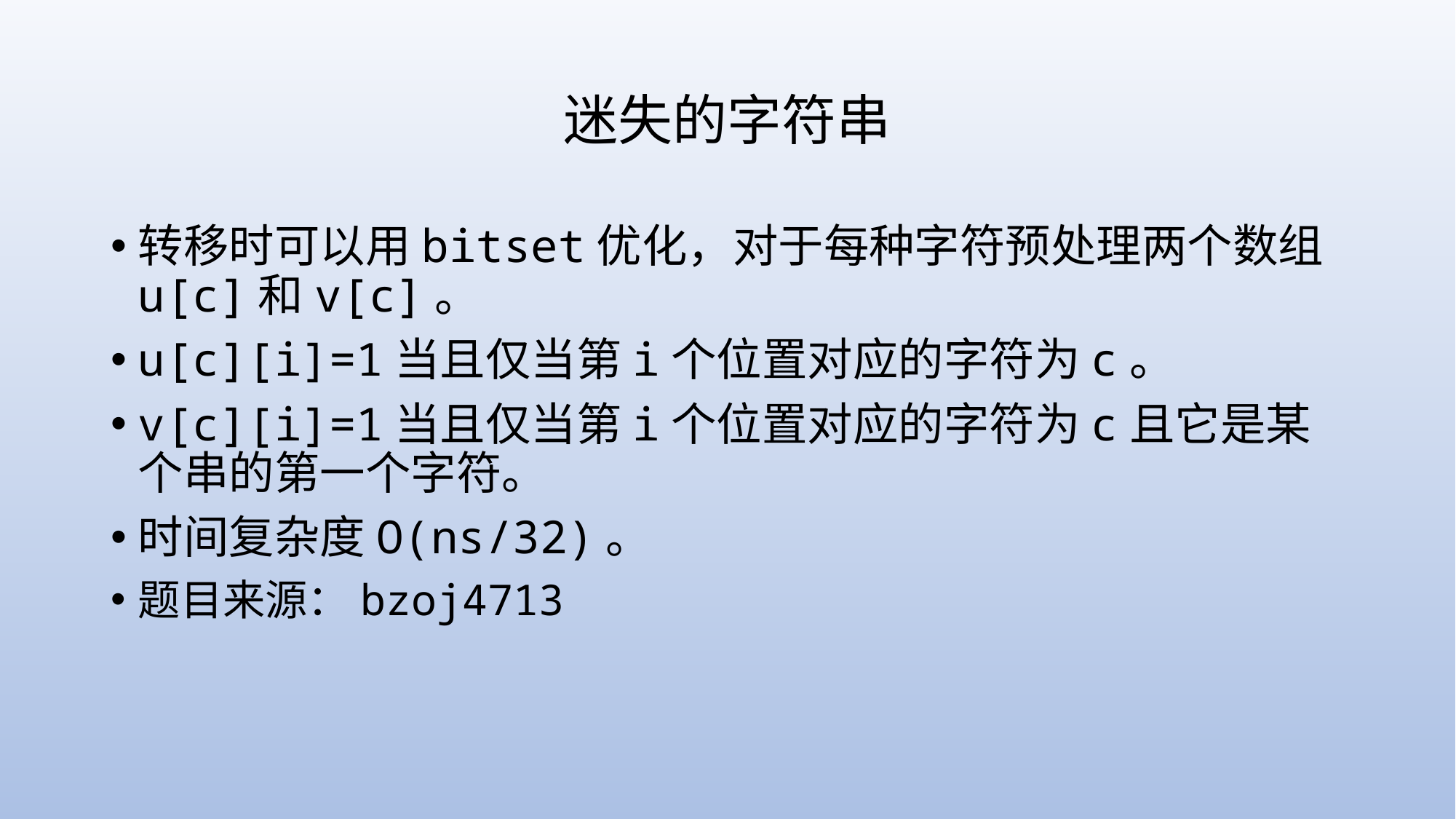

# 迷失的字符串
转移时可以用bitset优化，对于每种字符预处理两个数组u[c]和v[c]。
u[c][i]=1当且仅当第i个位置对应的字符为c。
v[c][i]=1当且仅当第i个位置对应的字符为c且它是某个串的第一个字符。
时间复杂度O(ns/32)。
题目来源：bzoj4713